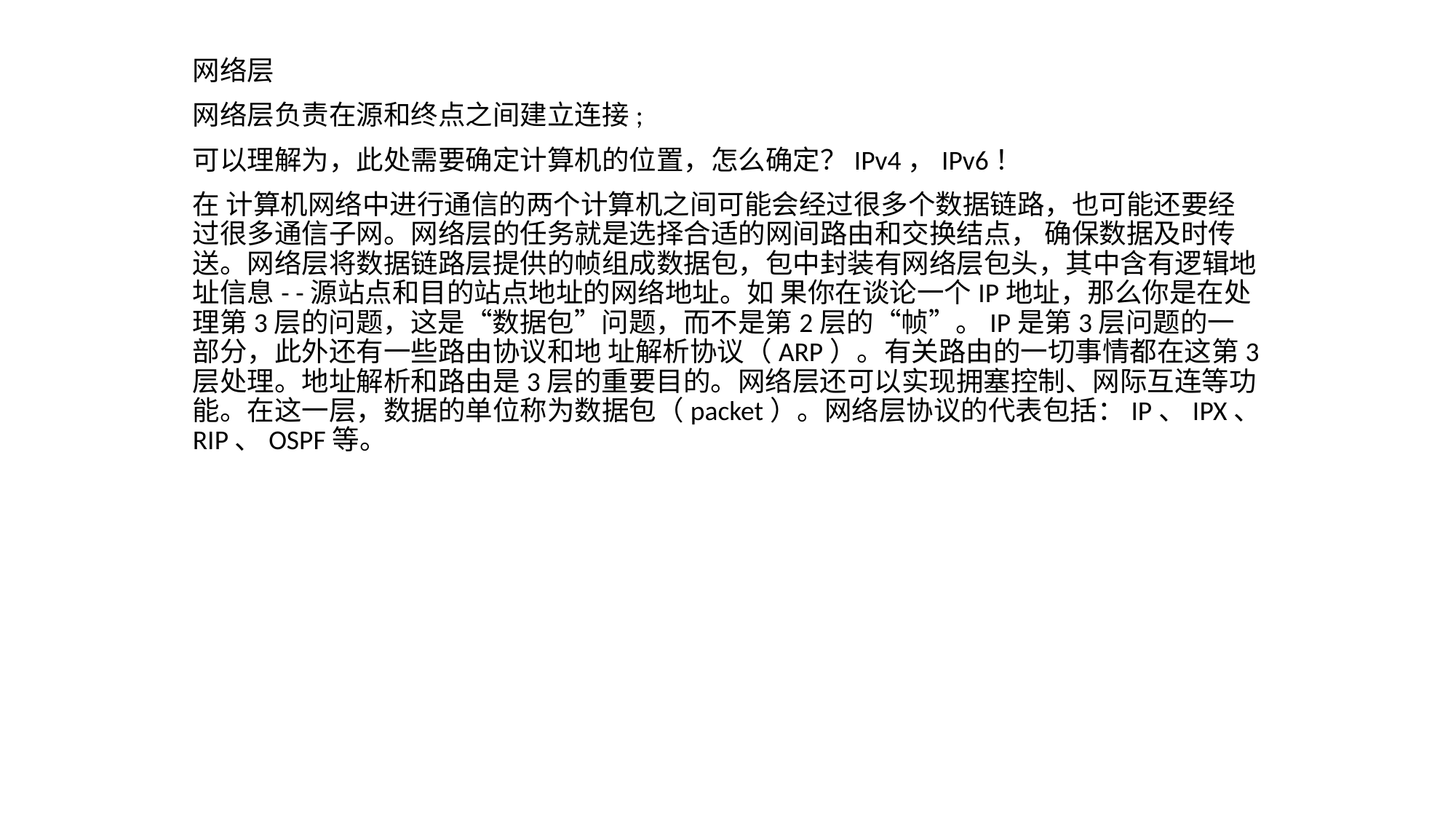

网络层
网络层负责在源和终点之间建立连接;
可以理解为，此处需要确定计算机的位置，怎么确定？IPv4，IPv6！
在 计算机网络中进行通信的两个计算机之间可能会经过很多个数据链路，也可能还要经过很多通信子网。网络层的任务就是选择合适的网间路由和交换结点， 确保数据及时传送。网络层将数据链路层提供的帧组成数据包，包中封装有网络层包头，其中含有逻辑地址信息- -源站点和目的站点地址的网络地址。如 果你在谈论一个IP地址，那么你是在处理第3层的问题，这是“数据包”问题，而不是第2层的“帧”。IP是第3层问题的一部分，此外还有一些路由协议和地 址解析协议（ARP）。有关路由的一切事情都在这第3层处理。地址解析和路由是3层的重要目的。网络层还可以实现拥塞控制、网际互连等功能。在这一层，数据的单位称为数据包（packet）。网络层协议的代表包括：IP、IPX、RIP、OSPF等。